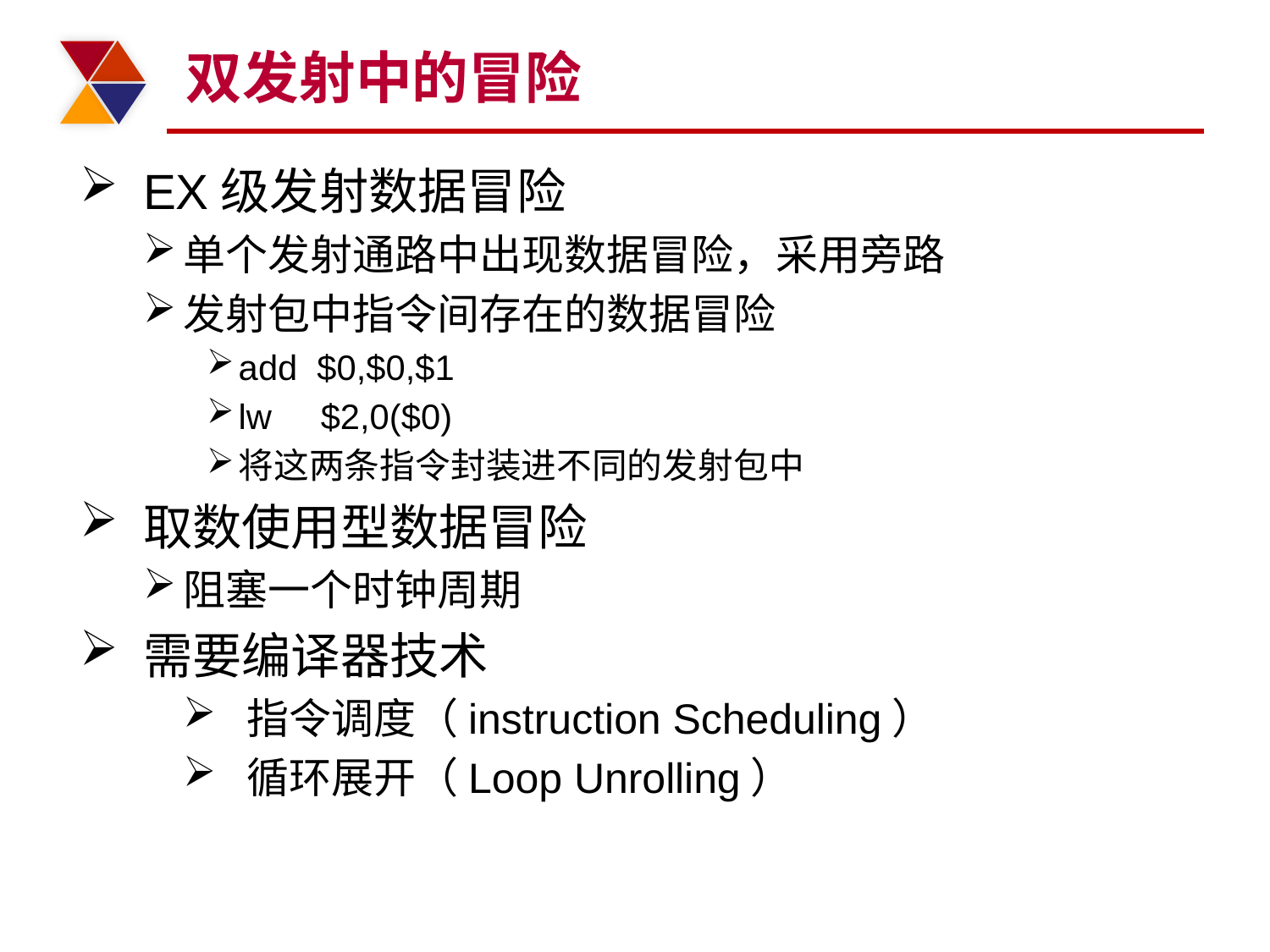

# 双发射中的冒险
EX级发射数据冒险
单个发射通路中出现数据冒险，采用旁路
发射包中指令间存在的数据冒险
add  $0,$0,$1
lw     $2,0($0)
将这两条指令封装进不同的发射包中
取数使用型数据冒险
阻塞一个时钟周期
需要编译器技术
指令调度（instruction Scheduling）
循环展开（Loop Unrolling）